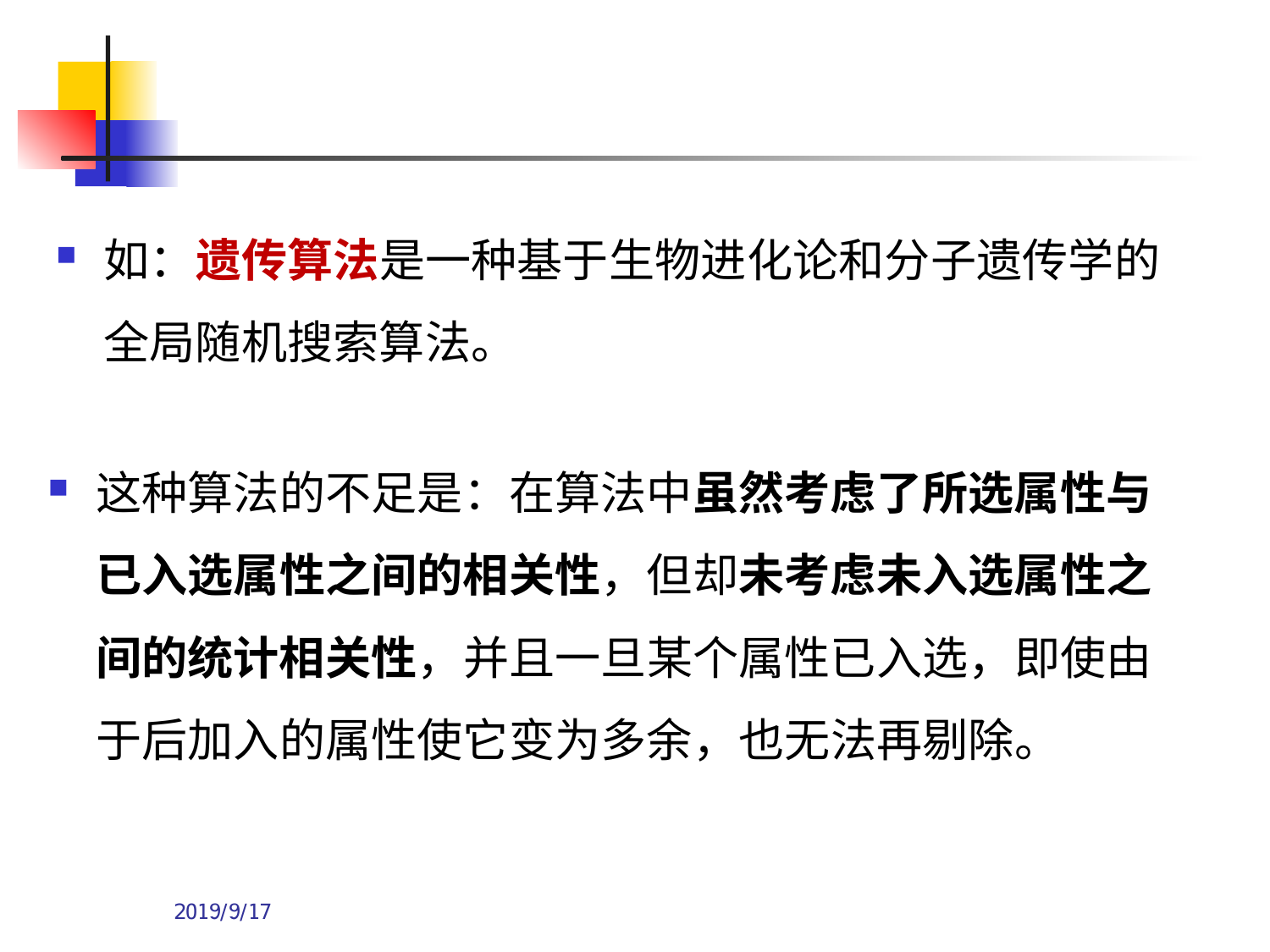

如：遗传算法是一种基于生物进化论和分子遗传学的全局随机搜索算法。
这种算法的不足是：在算法中虽然考虑了所选属性与已入选属性之间的相关性，但却未考虑未入选属性之间的统计相关性，并且一旦某个属性已入选，即使由于后加入的属性使它变为多余，也无法再剔除。
2019/9/17
61